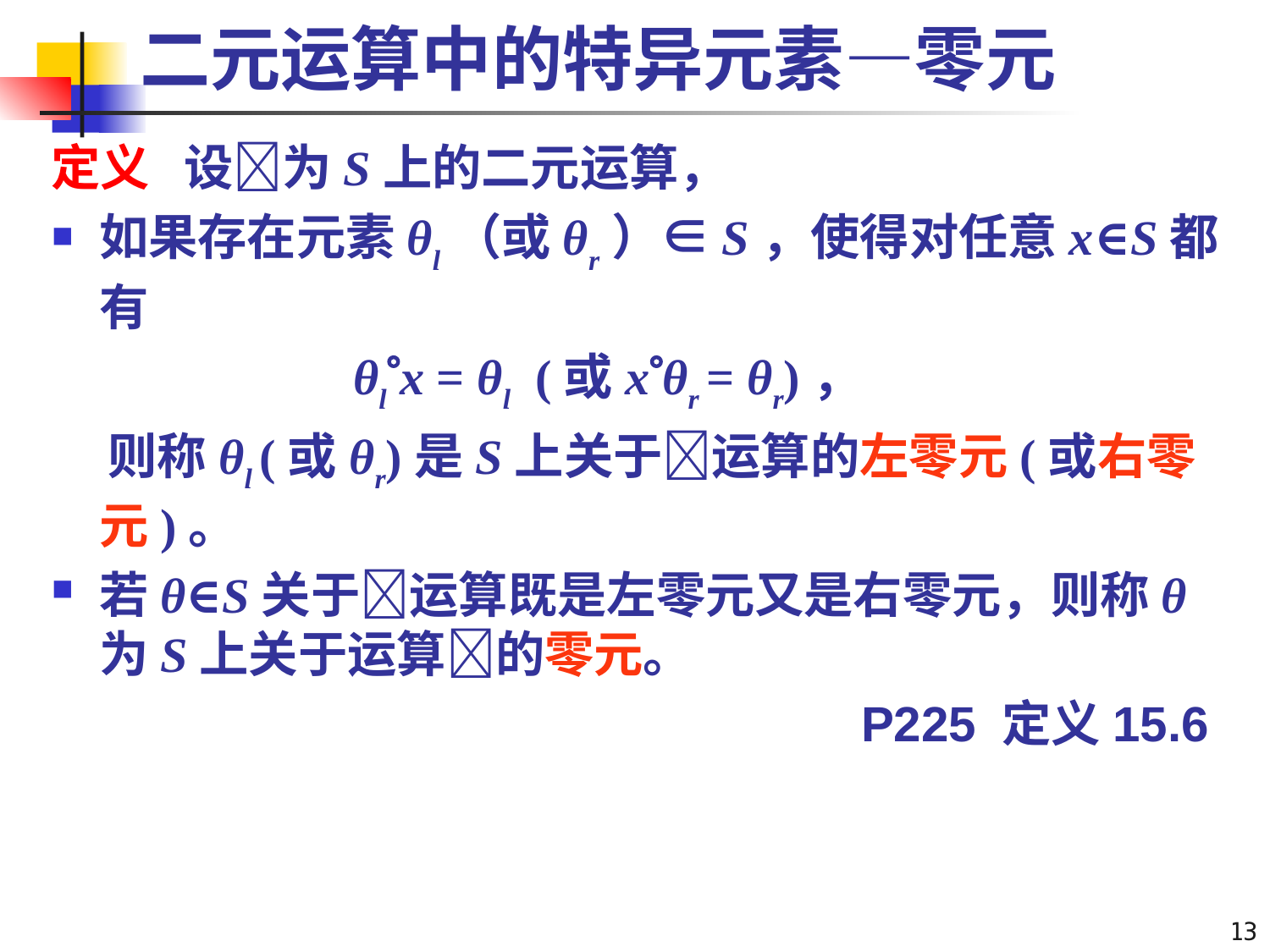

# 二元运算中的特异元素—零元
定义   设°为S上的二元运算，
如果存在元素θl（或θr）∈S，使得对任意x∈S都有
  			θl°x = θl  (或x°θr = θr)，
    则称θl (或θr)是S上关于°运算的左零元(或右零元)。
若θ∈S关于°运算既是左零元又是右零元，则称θ为S上关于运算°的零元。
							P225 定义15.6
13